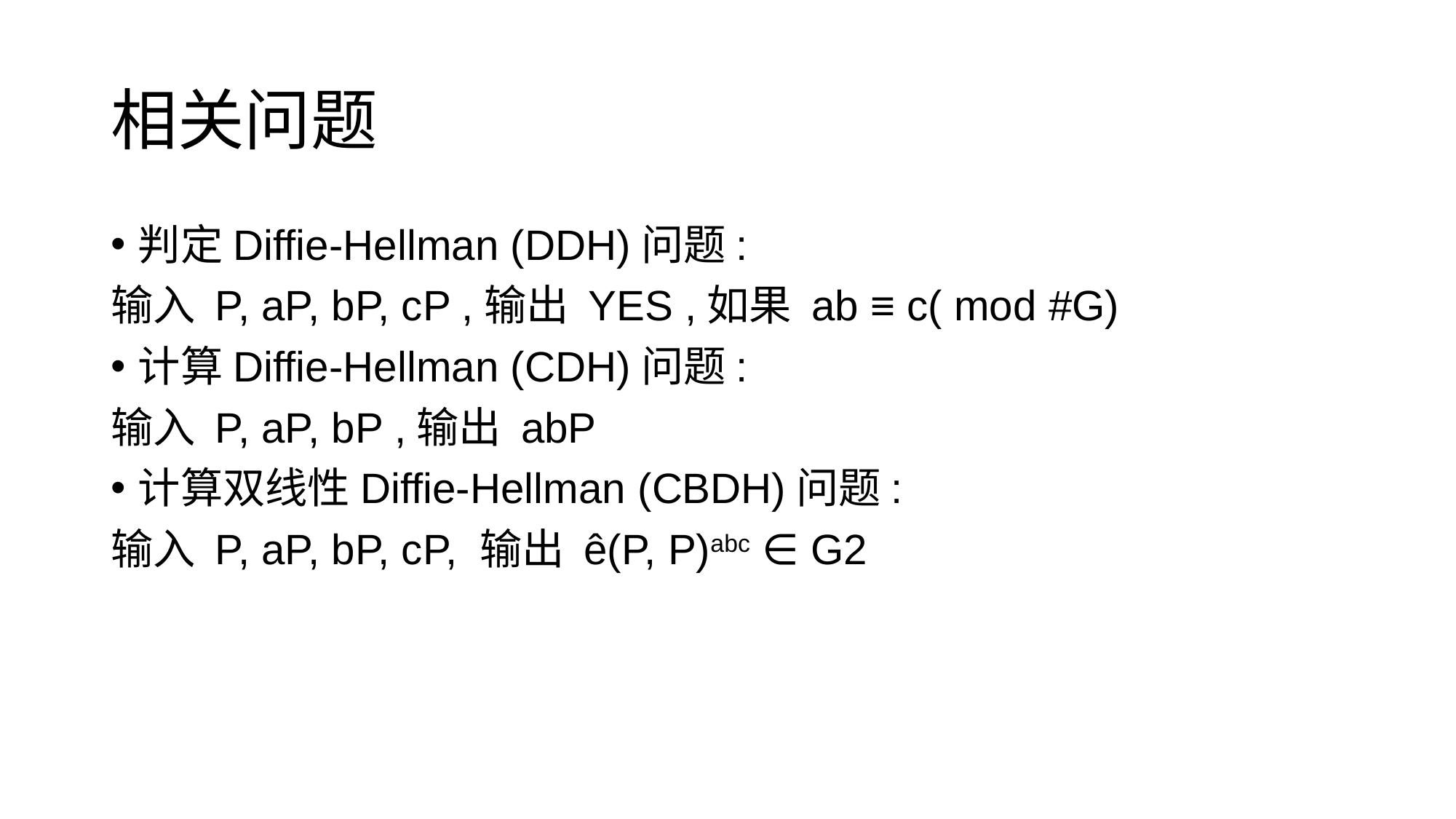

# 相关问题
判定Diffie-Hellman (DDH)问题:
输入 P, aP, bP, cP ,输出 YES ,如果 ab ≡ c( mod #G)
计算Diffie-Hellman (CDH)问题:
输入 P, aP, bP ,输出 abP
计算双线性Diffie-Hellman (CBDH)问题:
输入 P, aP, bP, cP, 输出 ê(P, P)abc ∈ G2